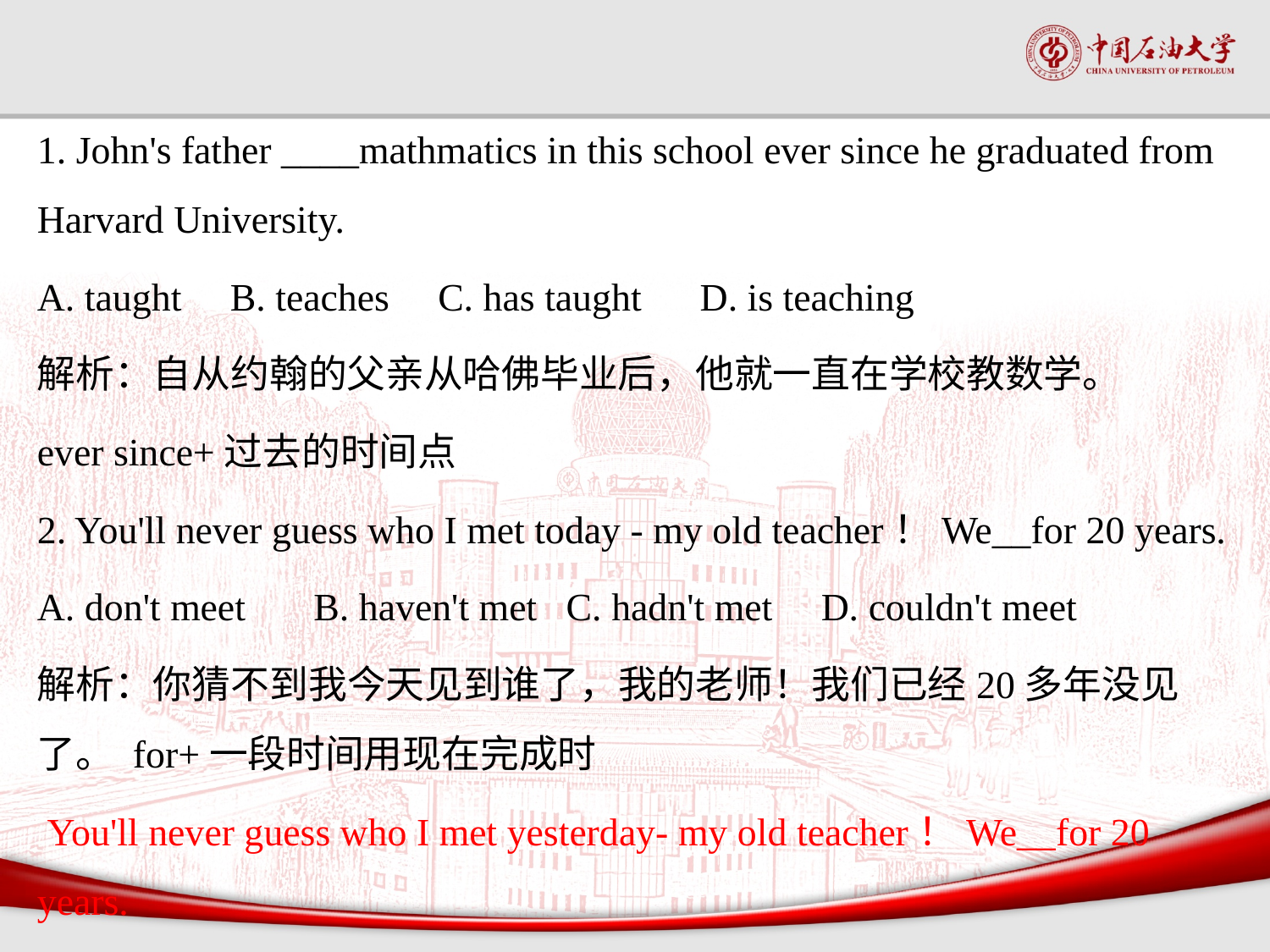

#
1. John's father ____mathmatics in this school ever since he graduated from Harvard University.
A. taught     B. teaches     C. has taught      D. is teaching
解析：自从约翰的父亲从哈佛毕业后，他就一直在学校教数学。
ever since+过去的时间点
2. You'll never guess who I met today - my old teacher！We__for 20 years.
A. don't meet       B. haven't met   C. hadn't met     D. couldn't meet
解析：你猜不到我今天见到谁了，我的老师！我们已经20多年没见了。 for+一段时间用现在完成时
 You'll never guess who I met yesterday- my old teacher！We__for 20 years.